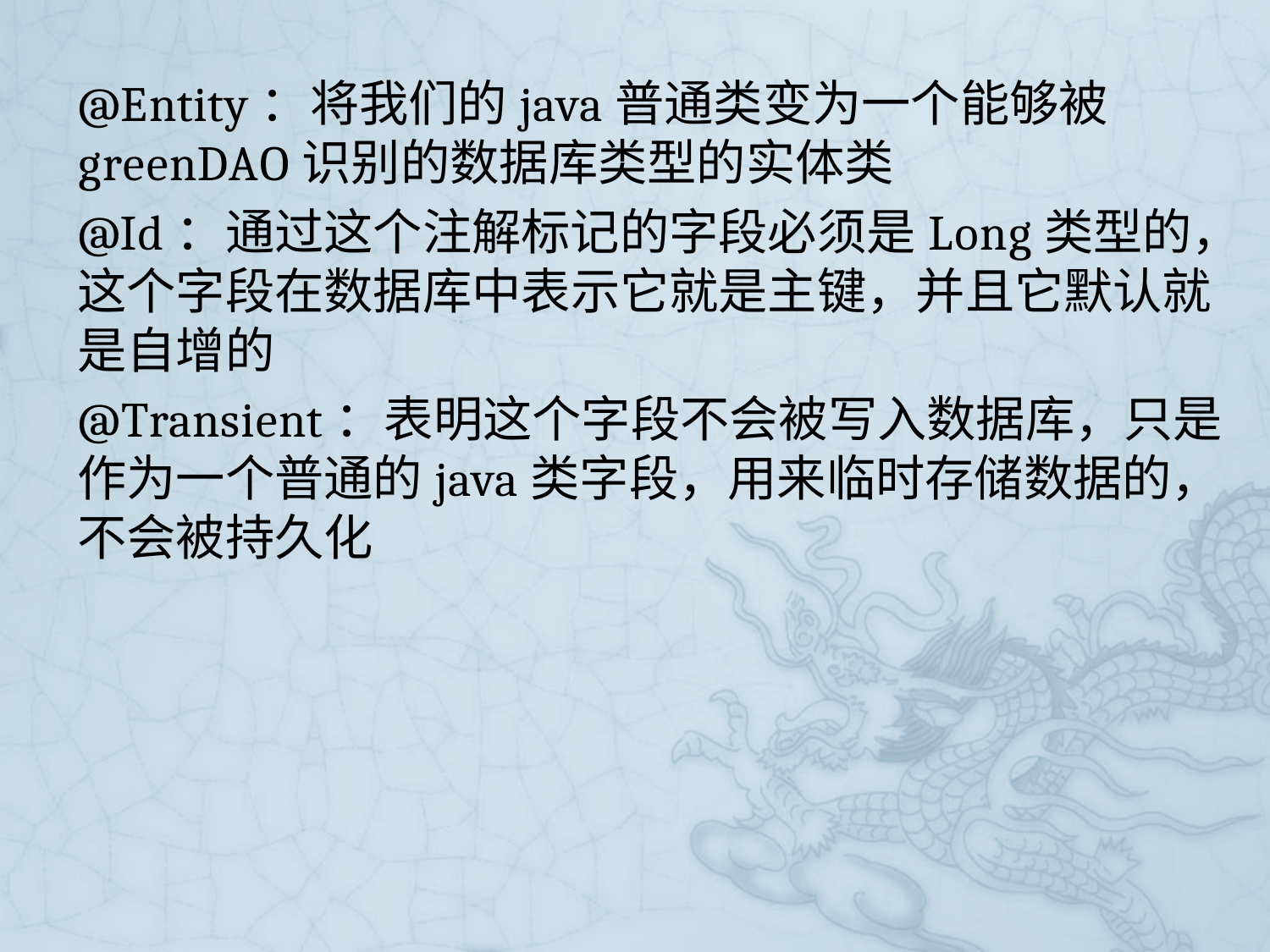

@Entity：将我们的java普通类变为一个能够被greenDAO识别的数据库类型的实体类
@Id：通过这个注解标记的字段必须是Long类型的，这个字段在数据库中表示它就是主键，并且它默认就是自增的
@Transient：表明这个字段不会被写入数据库，只是作为一个普通的java类字段，用来临时存储数据的，不会被持久化